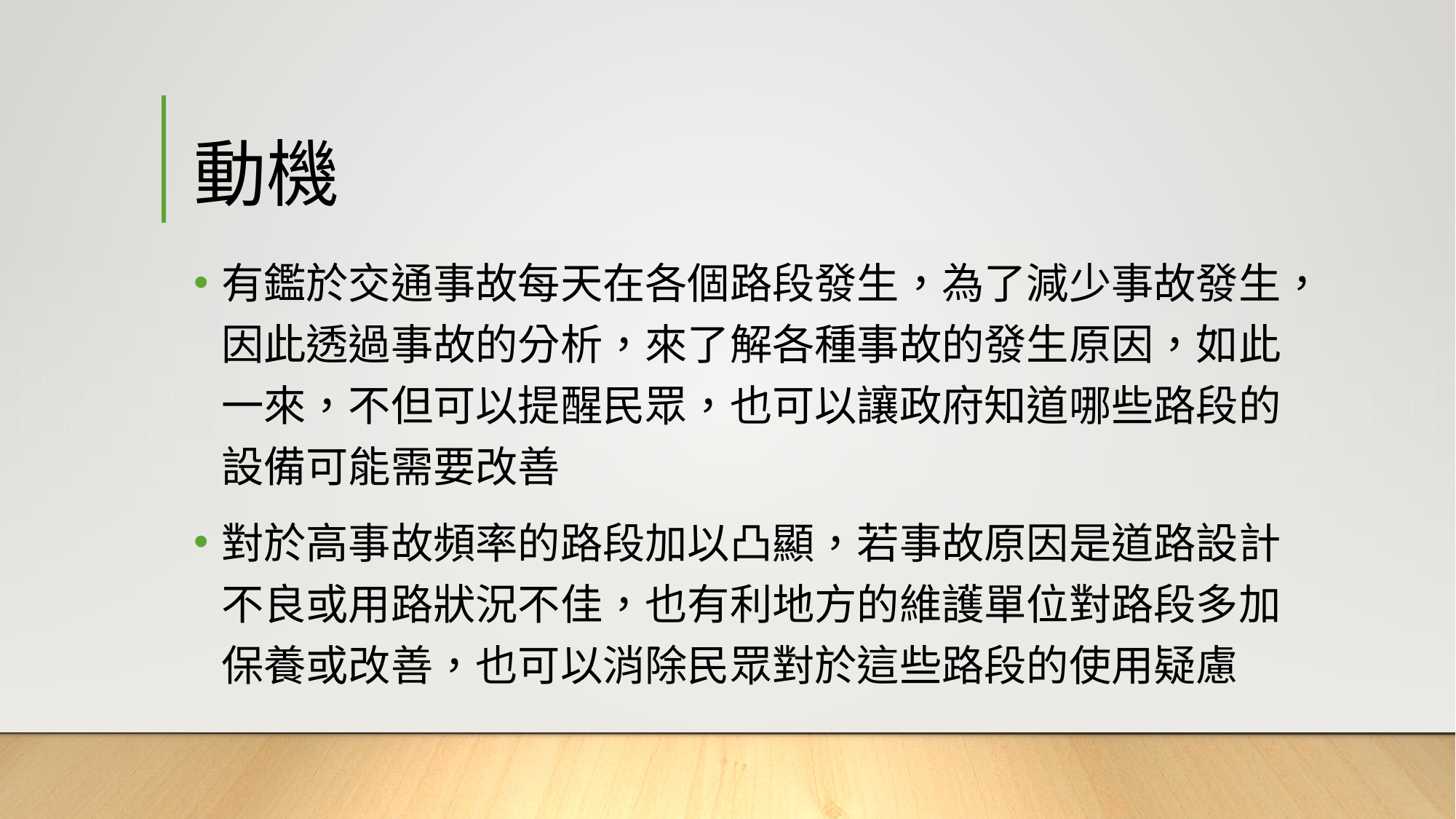

# 動機
有鑑於交通事故每天在各個路段發生，為了減少事故發生，因此透過事故的分析，來了解各種事故的發生原因，如此一來，不但可以提醒民眾，也可以讓政府知道哪些路段的設備可能需要改善
對於高事故頻率的路段加以凸顯，若事故原因是道路設計不良或用路狀況不佳，也有利地方的維護單位對路段多加保養或改善，也可以消除民眾對於這些路段的使用疑慮